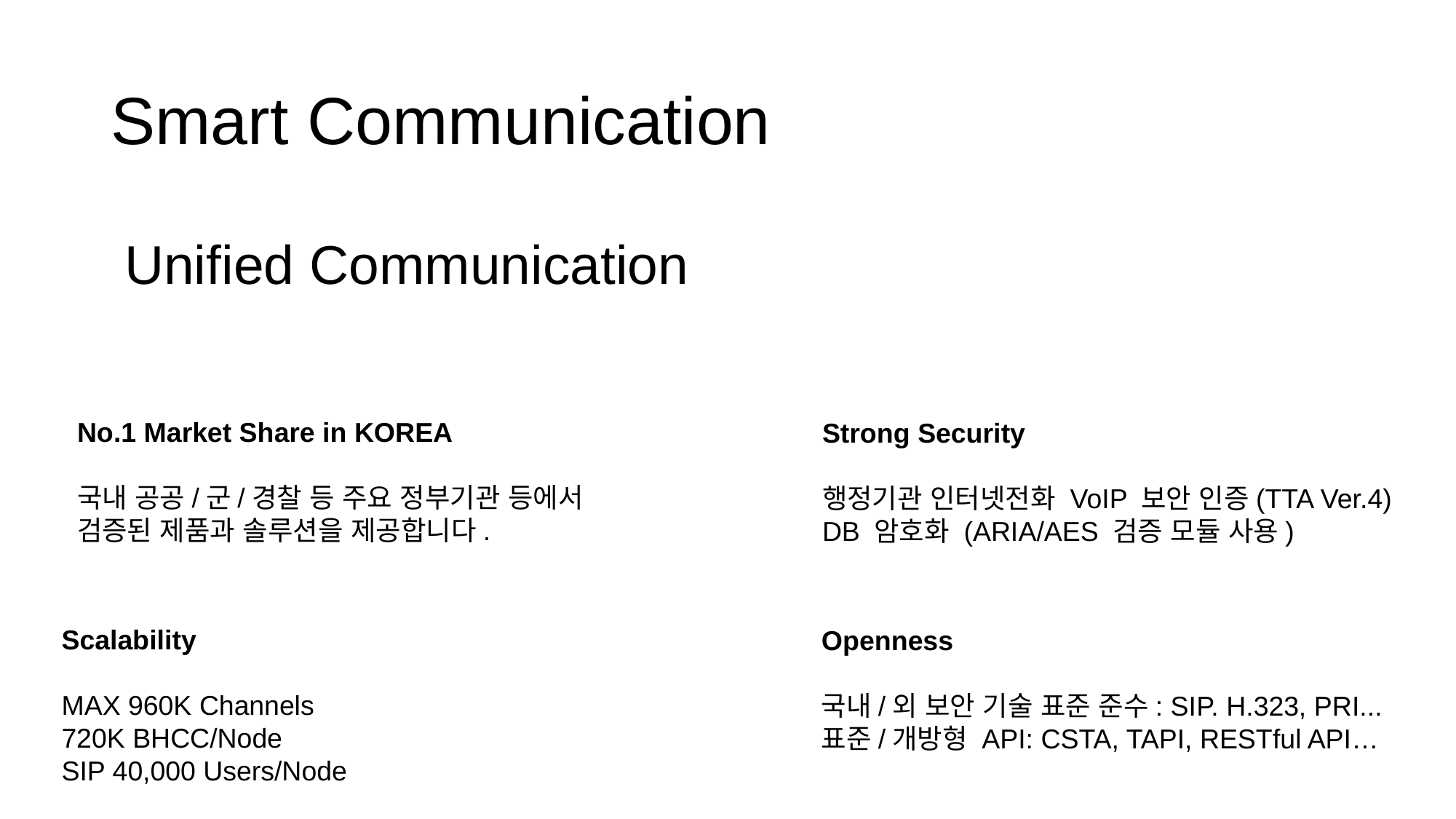

# Smart Communication
Unified Communication
No.1 Market Share in KOREA

국내 공공/군/경찰 등 주요 정부기관 등에서
검증된 제품과 솔루션을 제공합니다.
Strong Security

행정기관 인터넷전화 VoIP 보안 인증(TTA Ver.4)
DB 암호화 (ARIA/AES 검증 모듈 사용)
Scalability

MAX 960K Channels
720K BHCC/Node
SIP 40,000 Users/Node
Openness

국내/외 보안 기술 표준 준수: SIP. H.323, PRI...
표준/개방형 API: CSTA, TAPI, RESTful API…